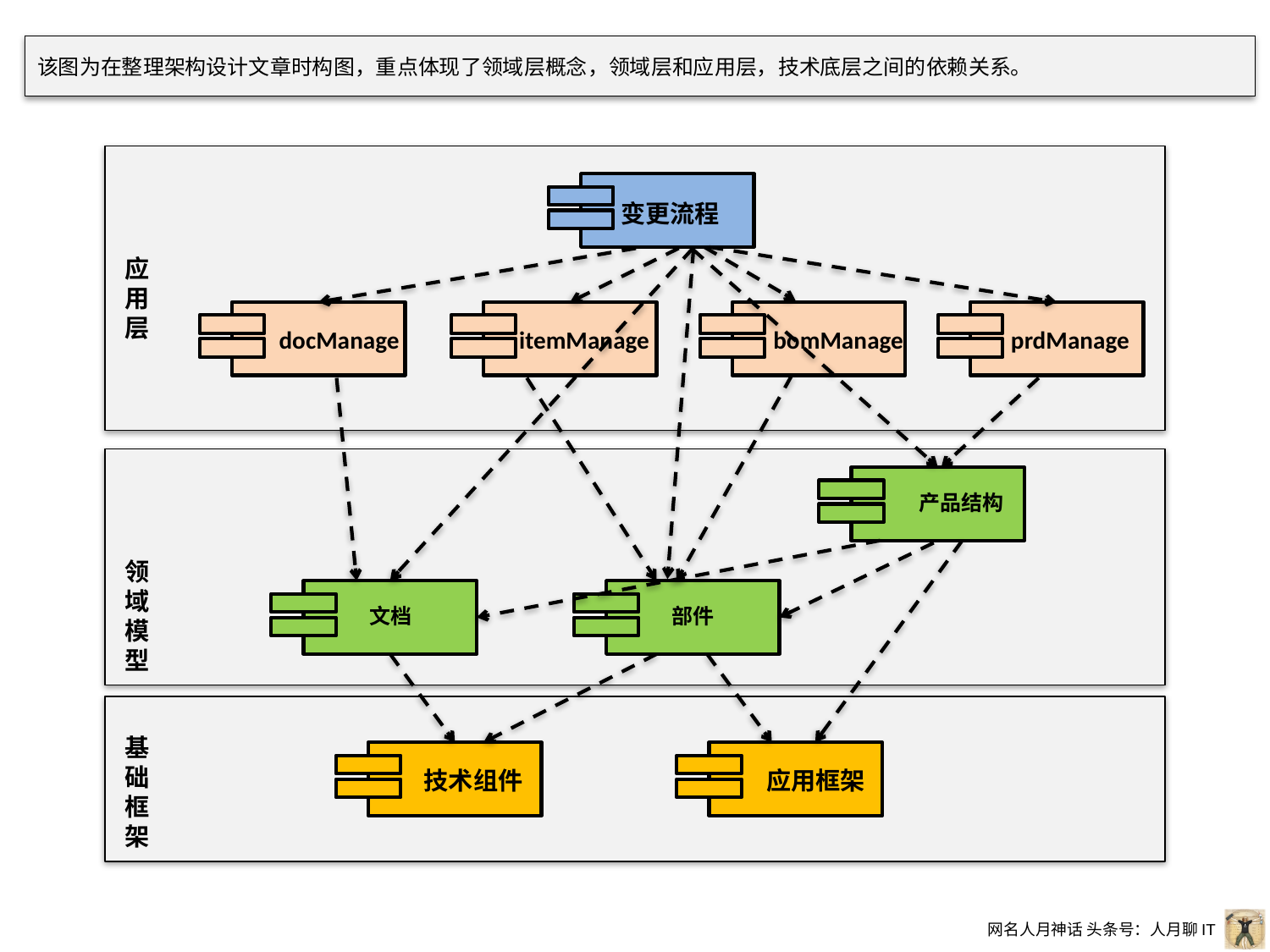

该图为在整理架构设计文章时构图，重点体现了领域层概念，领域层和应用层，技术底层之间的依赖关系。

变更流程
应用
层

docManage
itemManage
bomManage
prdManage

产品结构
领域模型

文档
部件

基
础
框
架

技术组件
应用框架